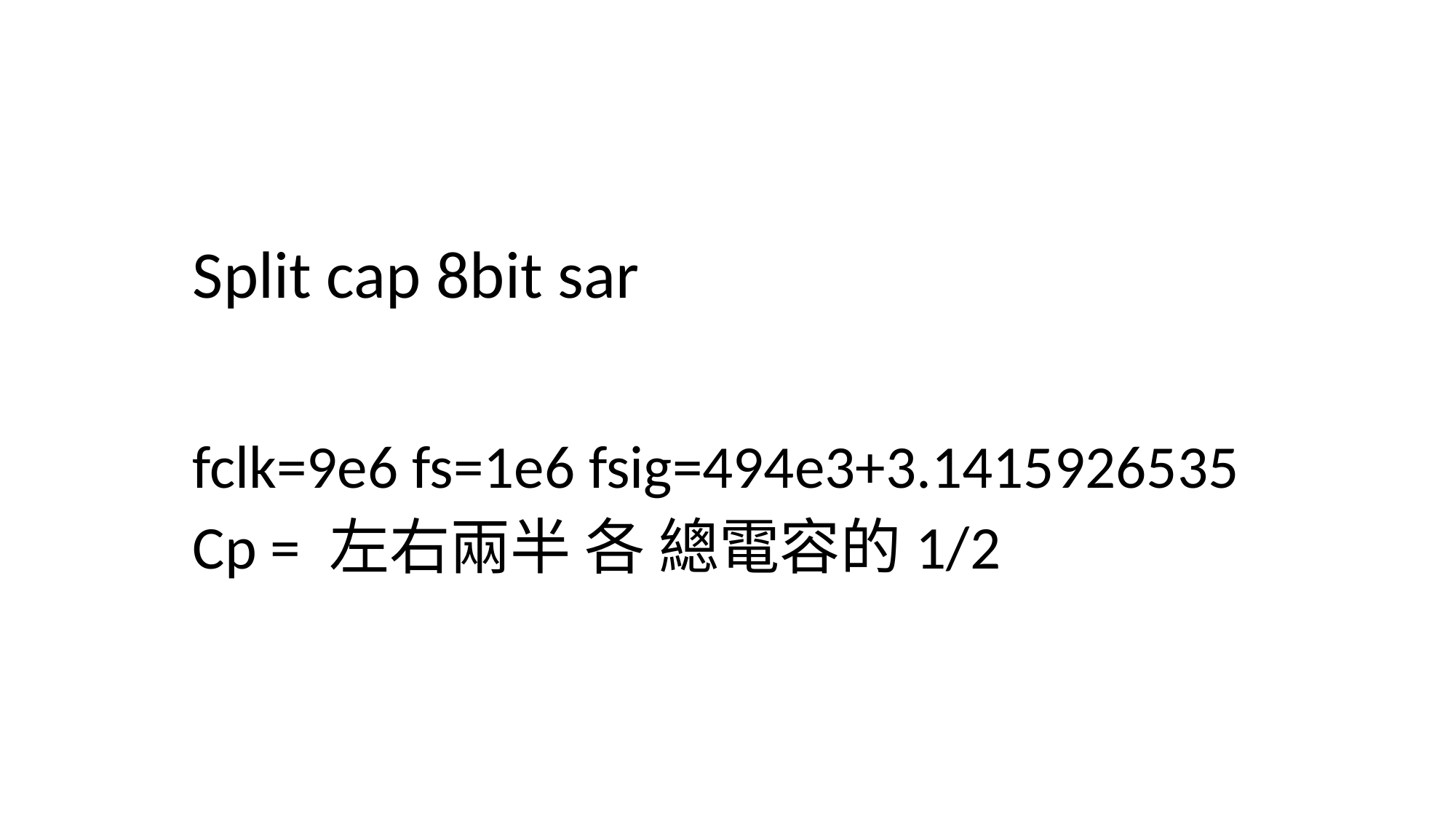

Split cap 8bit sar
fclk=9e6 fs=1e6 fsig=494e3+3.1415926535
Cp = 左右兩半 各 總電容的1/2